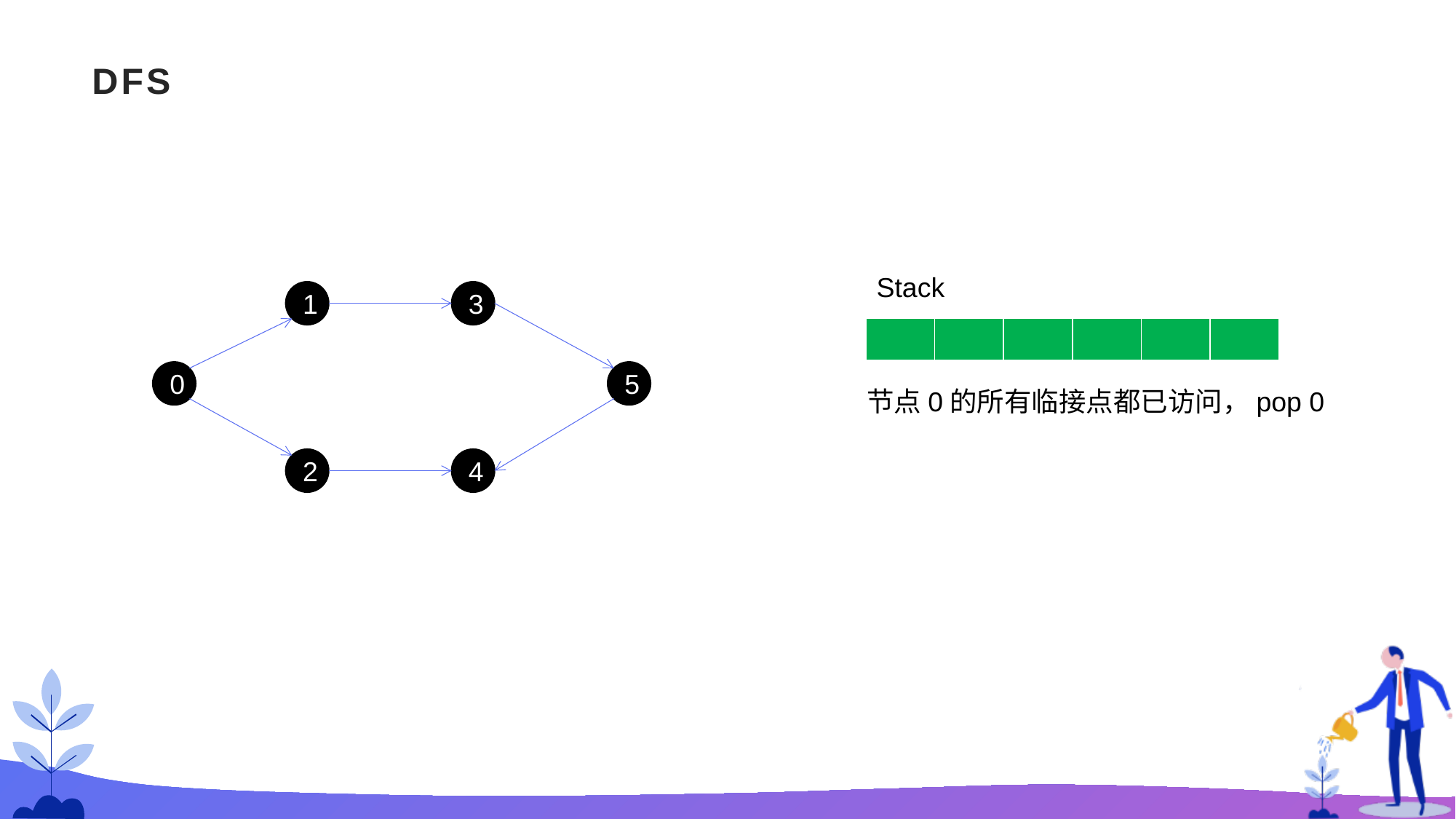

# DFS
Stack
1
3
|  |  |  |  |  |  |
| --- | --- | --- | --- | --- | --- |
0
5
节点0的所有临接点都已访问，pop 0
2
4